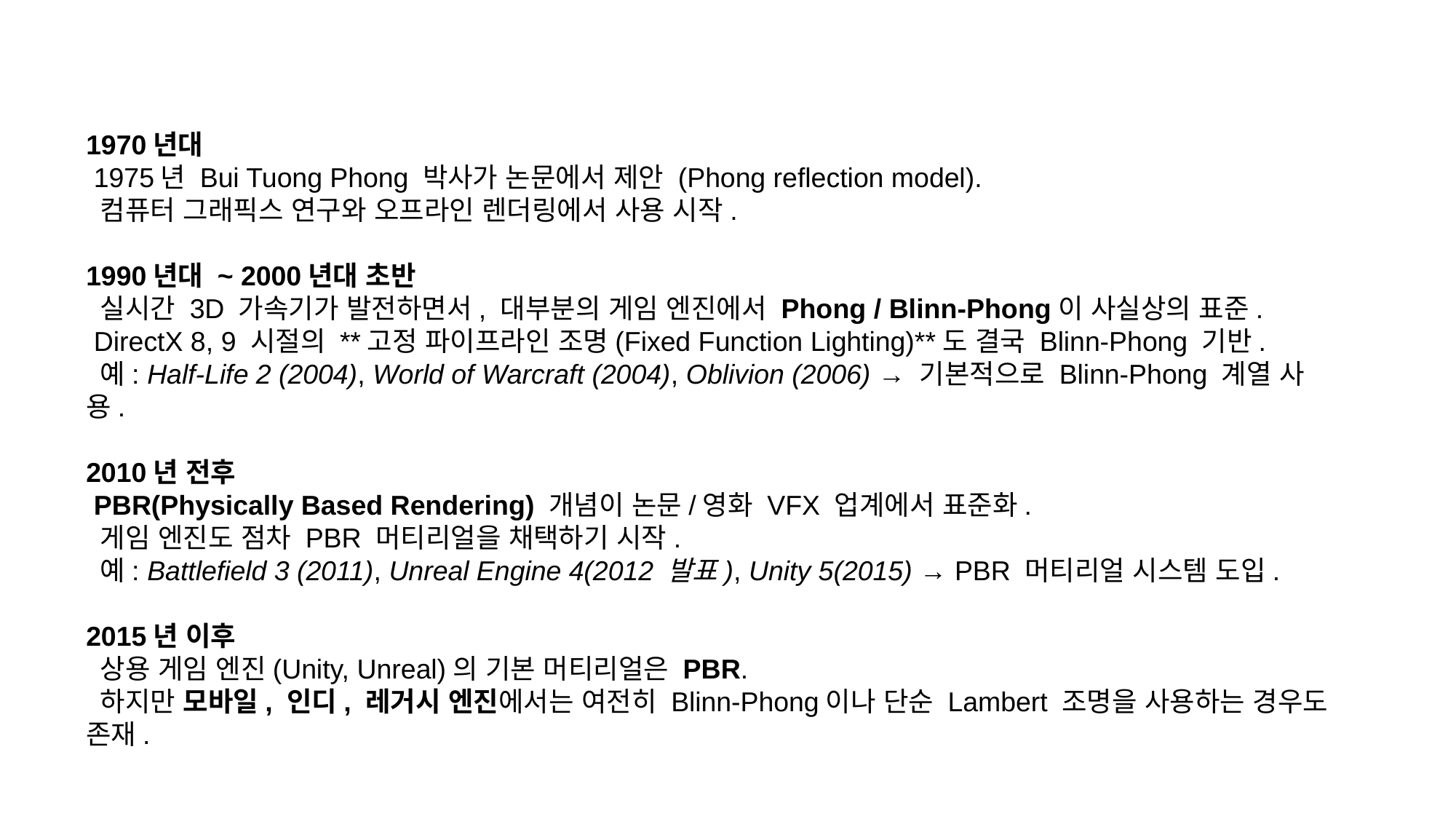

1970년대
 1975년 Bui Tuong Phong 박사가 논문에서 제안 (Phong reflection model).
 컴퓨터 그래픽스 연구와 오프라인 렌더링에서 사용 시작.

1990년대 ~ 2000년대 초반
 실시간 3D 가속기가 발전하면서, 대부분의 게임 엔진에서 Phong / Blinn-Phong이 사실상의 표준.
 DirectX 8, 9 시절의 **고정 파이프라인 조명(Fixed Function Lighting)**도 결국 Blinn-Phong 기반.
 예: Half-Life 2 (2004), World of Warcraft (2004), Oblivion (2006) → 기본적으로 Blinn-Phong 계열 사용.

2010년 전후
 PBR(Physically Based Rendering) 개념이 논문/영화 VFX 업계에서 표준화.
 게임 엔진도 점차 PBR 머티리얼을 채택하기 시작.
 예: Battlefield 3 (2011), Unreal Engine 4(2012 발표), Unity 5(2015) → PBR 머티리얼 시스템 도입.

2015년 이후
 상용 게임 엔진(Unity, Unreal)의 기본 머티리얼은 PBR.
 하지만 모바일, 인디, 레거시 엔진에서는 여전히 Blinn-Phong이나 단순 Lambert 조명을 사용하는 경우도 존재.